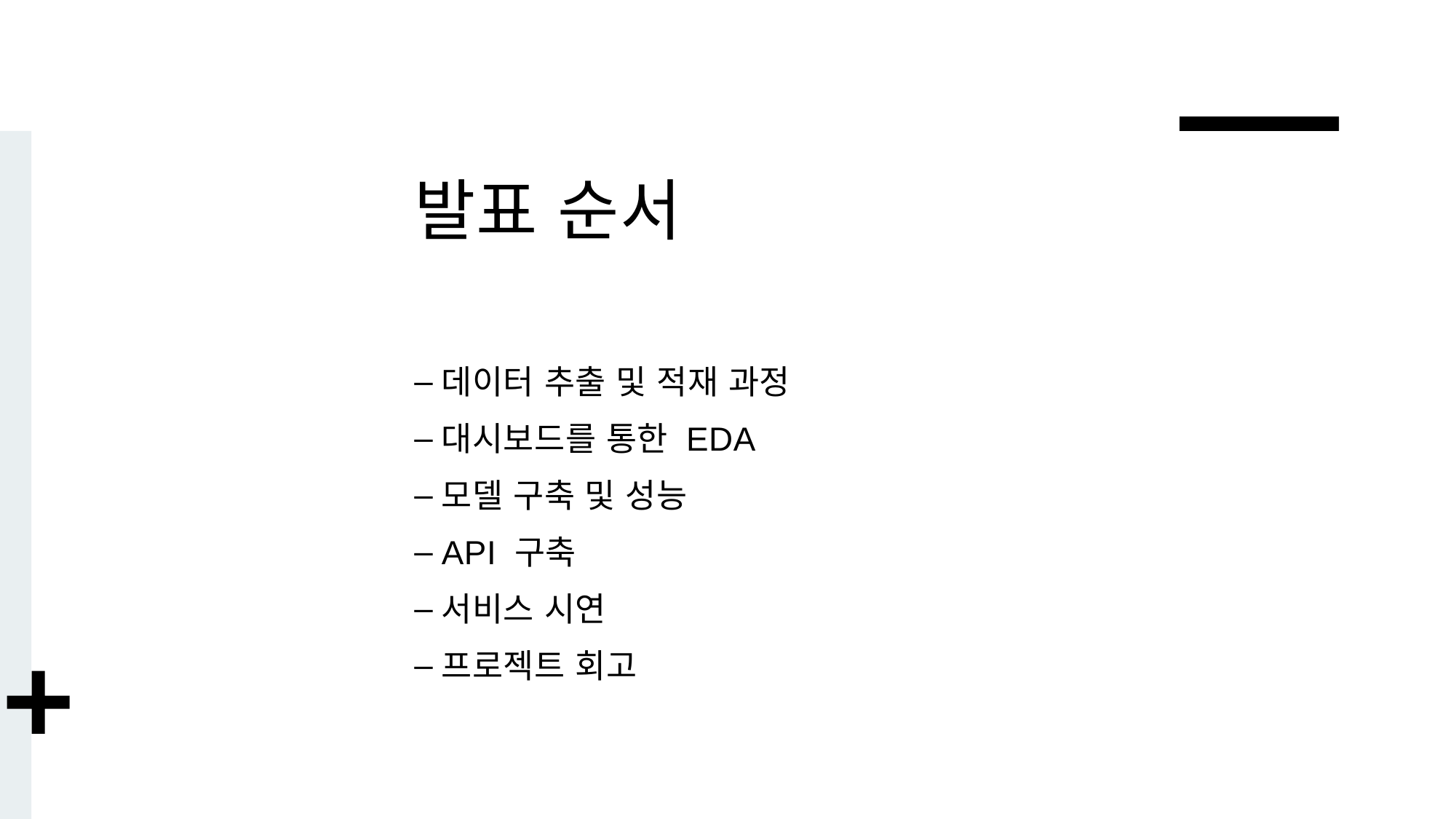

# 발표 순서
데이터 추출 및 적재 과정
대시보드를 통한 EDA
모델 구축 및 성능
API 구축
서비스 시연
프로젝트 회고